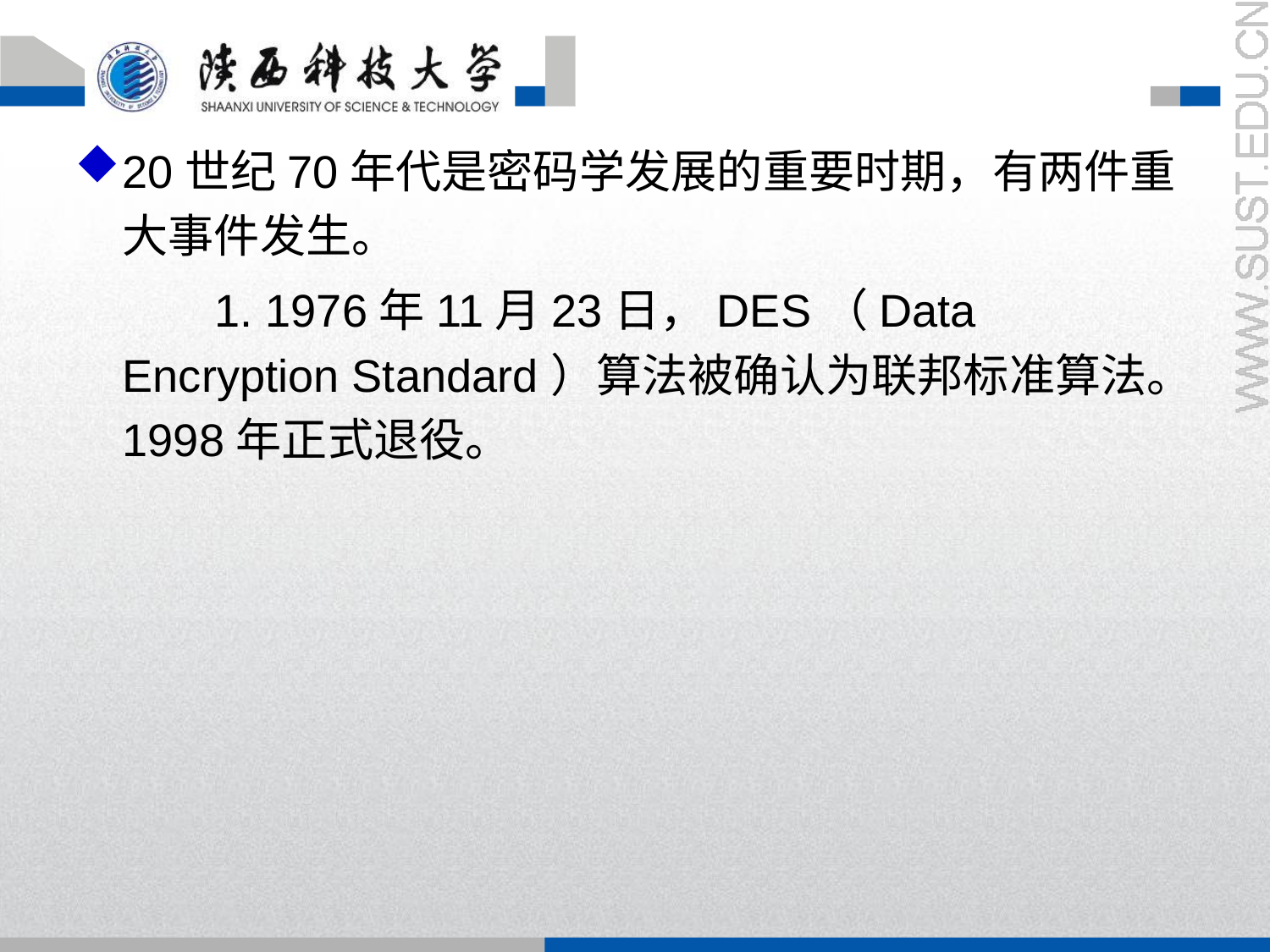

20世纪70年代是密码学发展的重要时期，有两件重大事件发生。
           1. 1976年11月23日，DES（Data Encryption Standard）算法被确认为联邦标准算法。1998年正式退役。